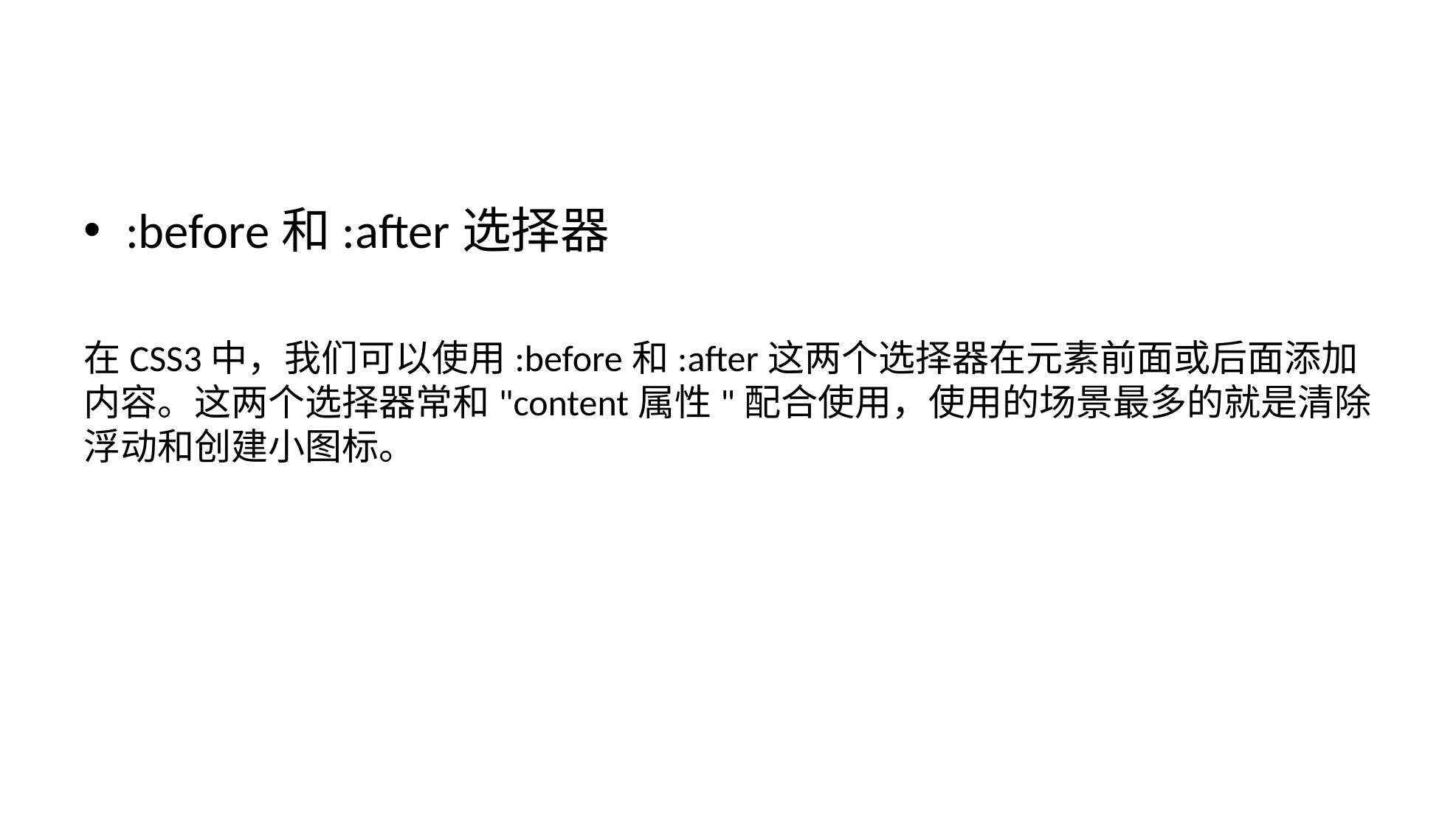

#
:before和:after选择器

在CSS3中，我们可以使用:before和:after这两个选择器在元素前面或后面添加内容。这两个选择器常和"content属性"配合使用，使用的场景最多的就是清除浮动和创建小图标。